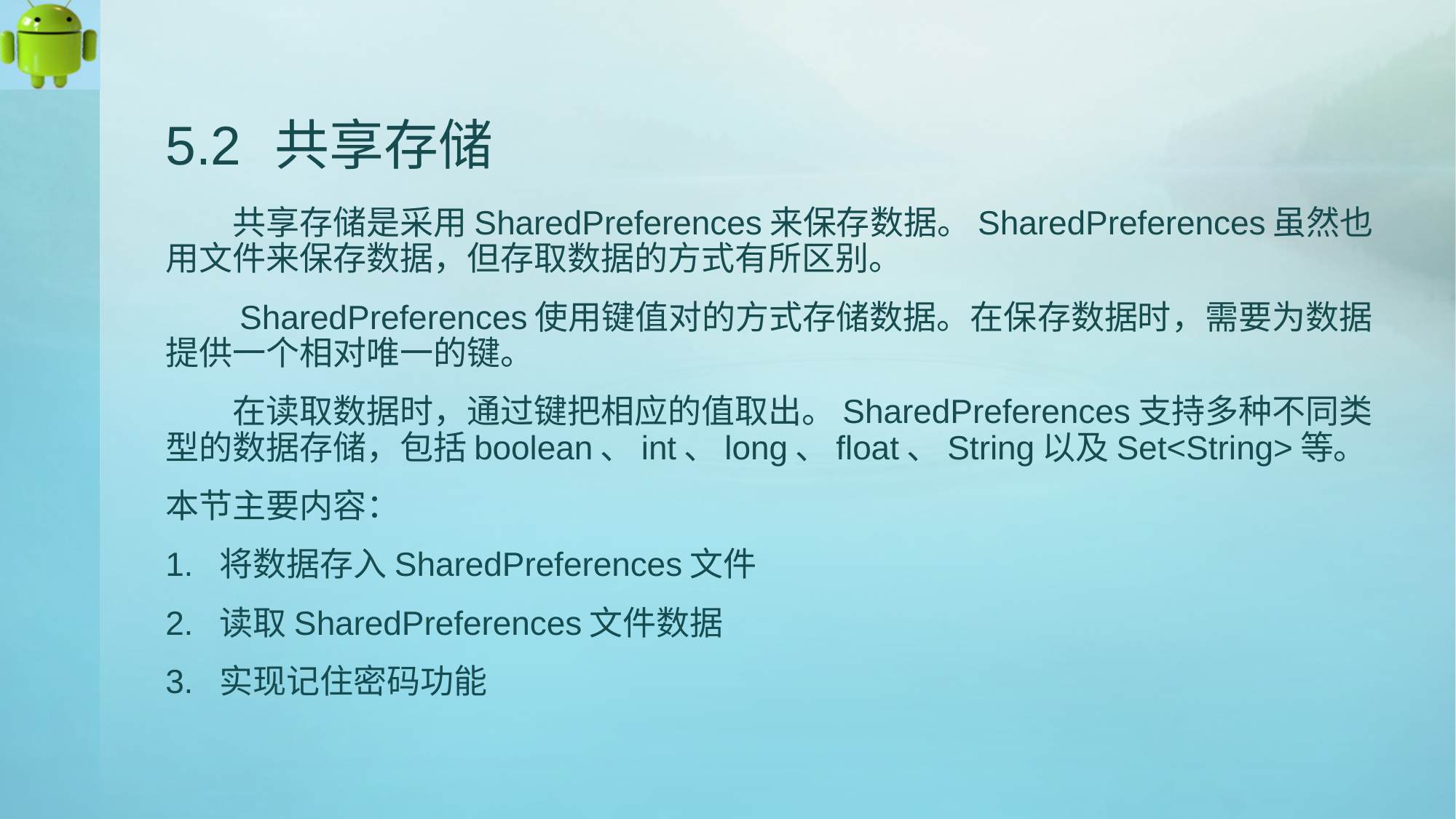

# 5.2	共享存储
        共享存储是采用SharedPreferences来保存数据。SharedPreferences虽然也用文件来保存数据，但存取数据的方式有所区别。
        SharedPreferences使用键值对的方式存储数据。在保存数据时，需要为数据提供一个相对唯一的键。
        在读取数据时，通过键把相应的值取出。SharedPreferences支持多种不同类型的数据存储，包括boolean、int、long、float、String以及Set<String>等。
本节主要内容：
将数据存入SharedPreferences文件
读取SharedPreferences文件数据
实现记住密码功能